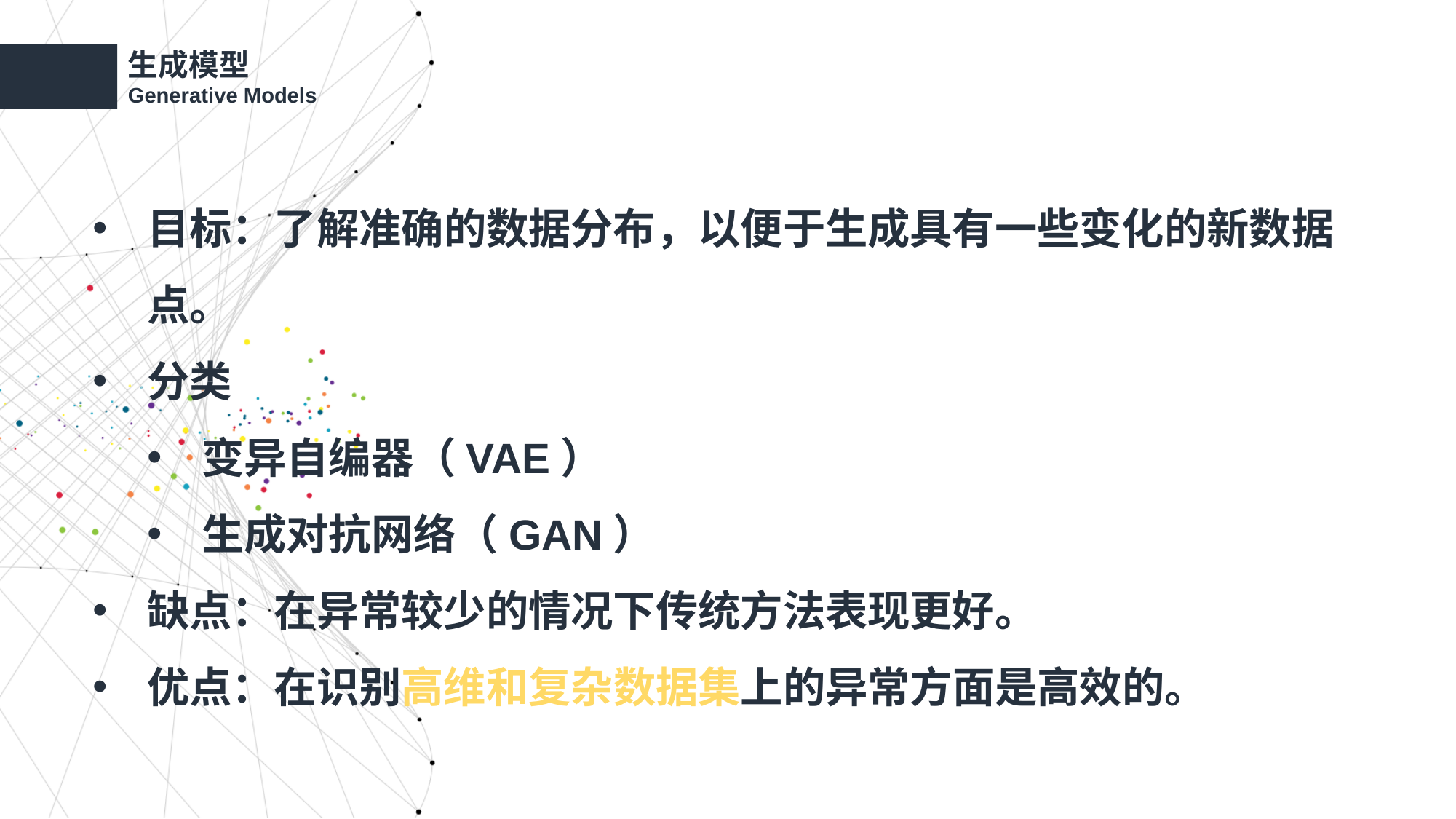

生成模型
Generative Models

目标：了解准确的数据分布，以便于生成具有一些变化的新数据点。
分类
变异自编器（VAE）
生成对抗网络（GAN）
缺点：在异常较少的情况下传统方法表现更好。
优点：在识别高维和复杂数据集上的异常方面是高效的。